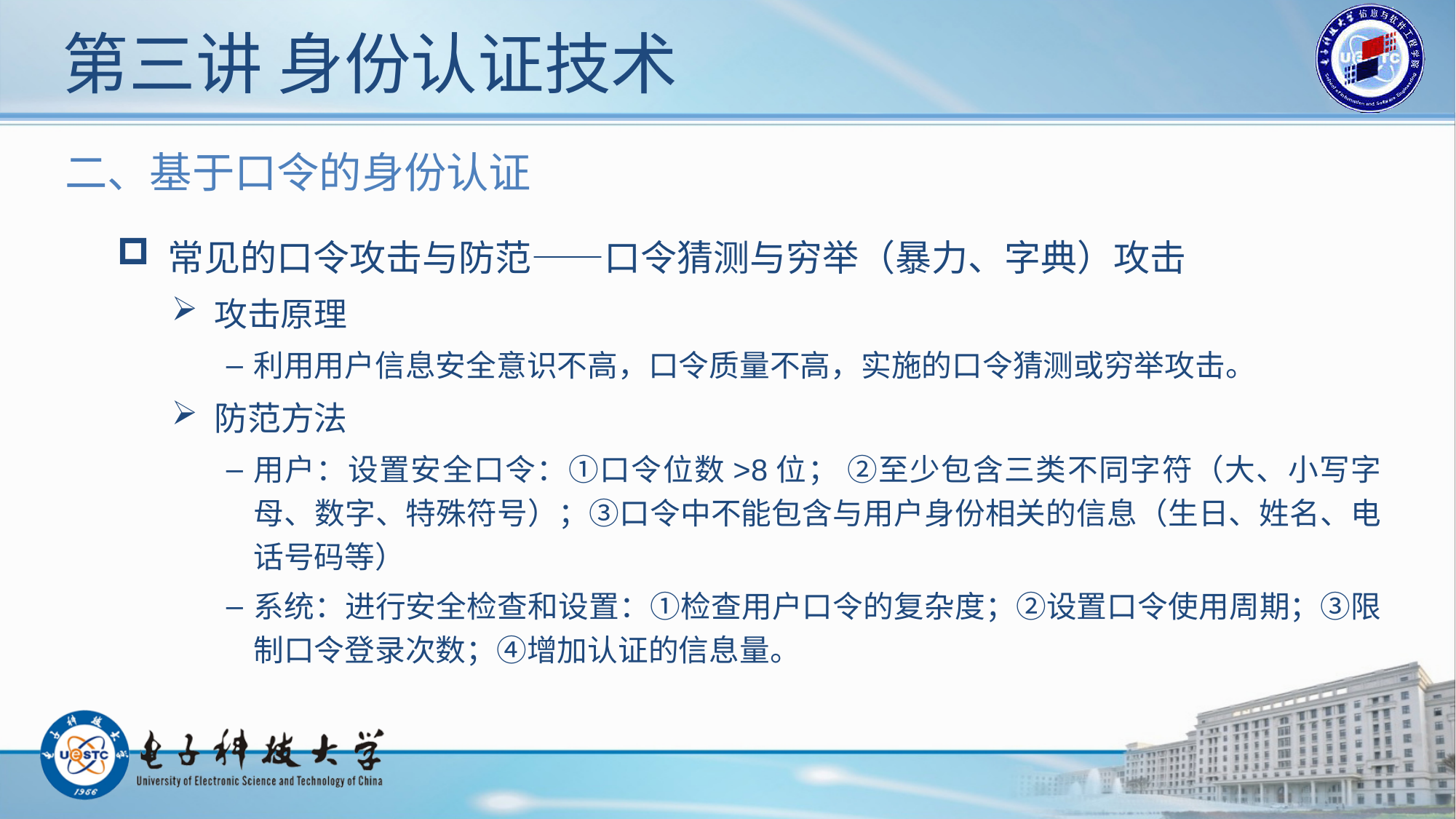

# 第三讲 身份认证技术
二、基于口令的身份认证
 常见的口令攻击与防范——口令猜测与穷举（暴力、字典）攻击
 攻击原理
利用用户信息安全意识不高，口令质量不高，实施的口令猜测或穷举攻击。
 防范方法
用户：设置安全口令：①口令位数>8位； ②至少包含三类不同字符（大、小写字母、数字、特殊符号）；③口令中不能包含与用户身份相关的信息（生日、姓名、电话号码等）
系统：进行安全检查和设置：①检查用户口令的复杂度；②设置口令使用周期；③限制口令登录次数；④增加认证的信息量。